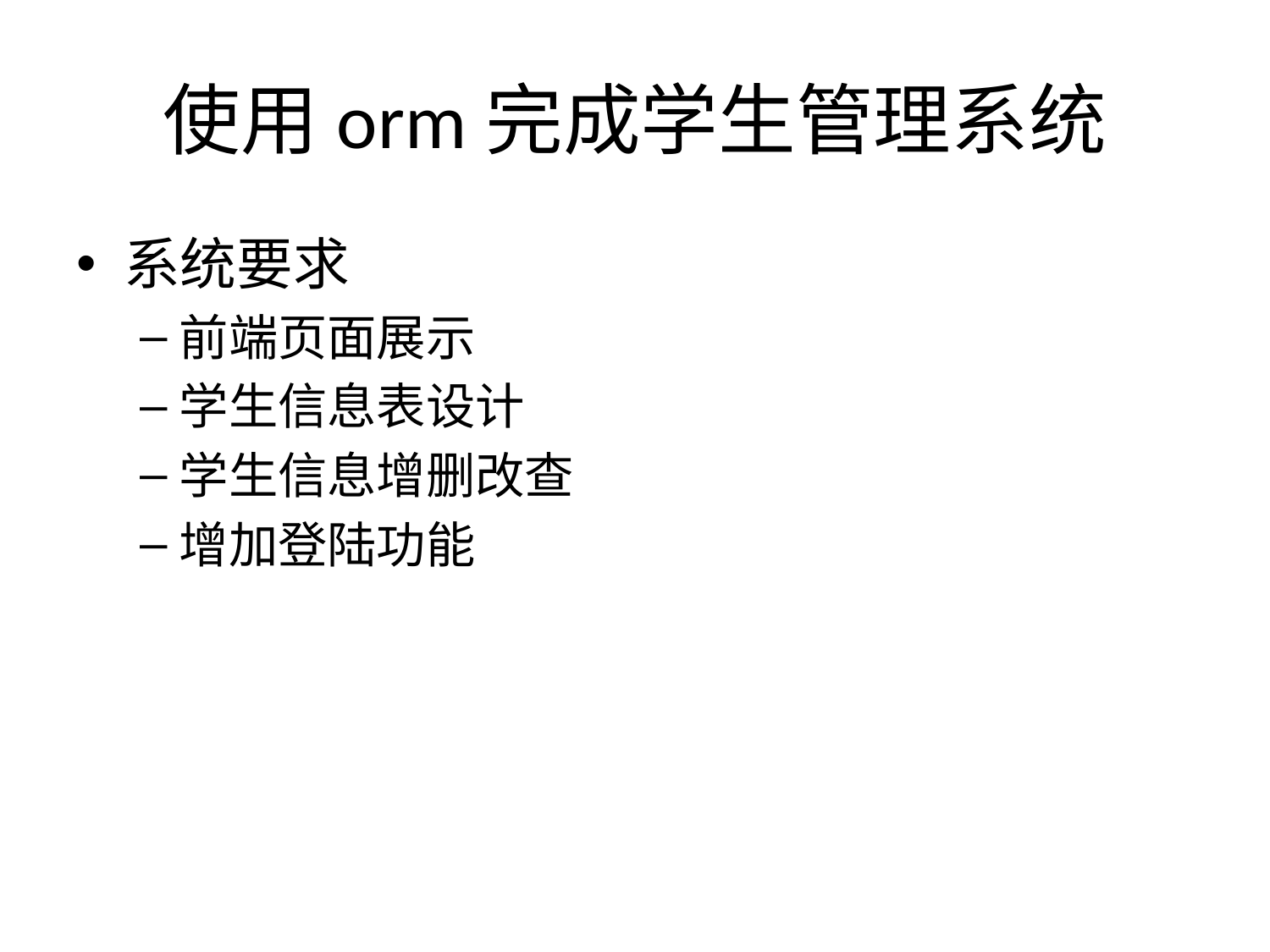

# 使用orm完成学生管理系统
系统要求
前端页面展示
学生信息表设计
学生信息增删改查
增加登陆功能